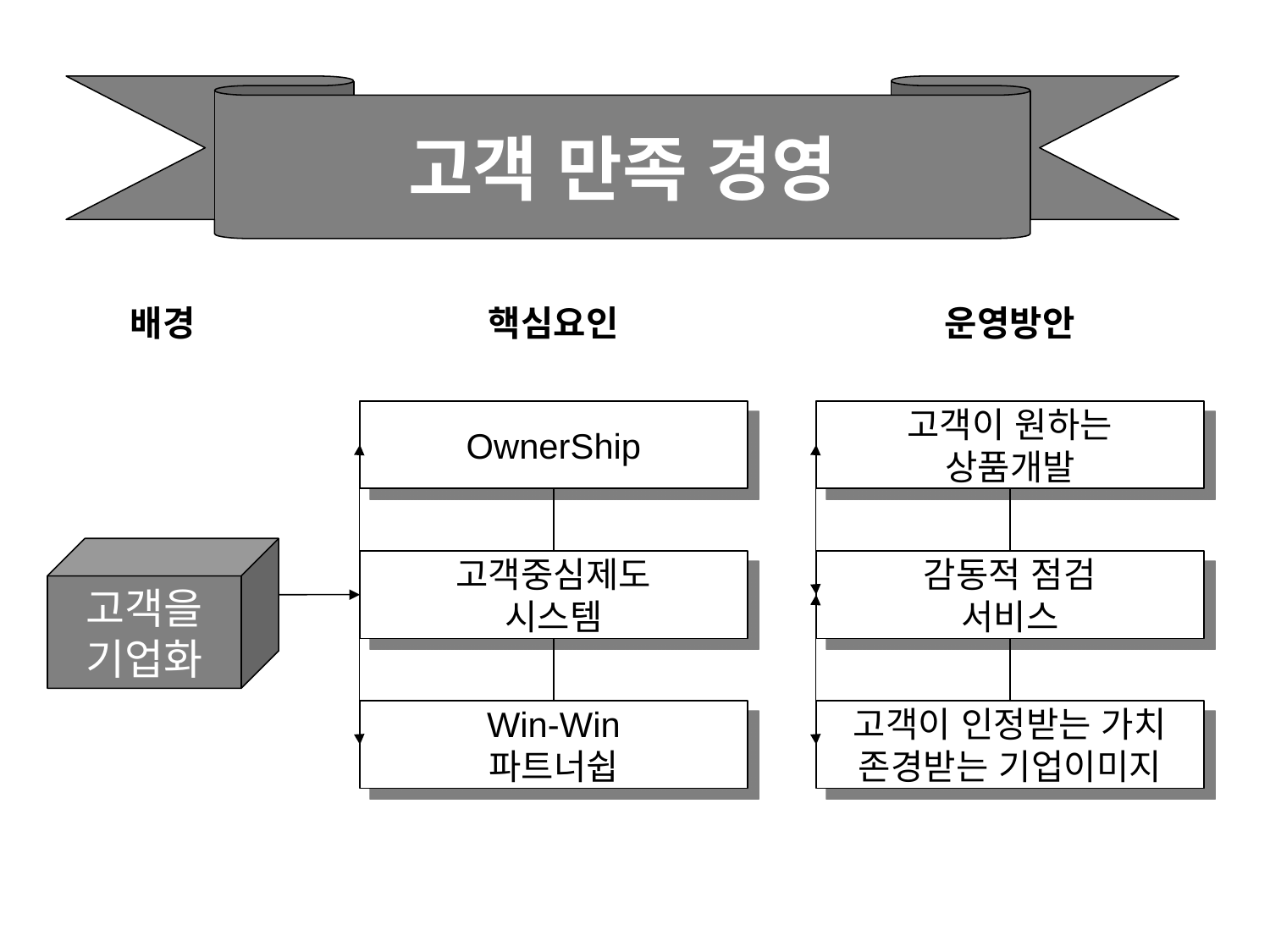

고객 만족 경영
배경
핵심요인
운영방안
OwnerShip
고객이 원하는
상품개발
고객을 기업화
고객중심제도
시스템
감동적 점검
서비스
Win-Win
파트너쉽
고객이 인정받는 가치
존경받는 기업이미지